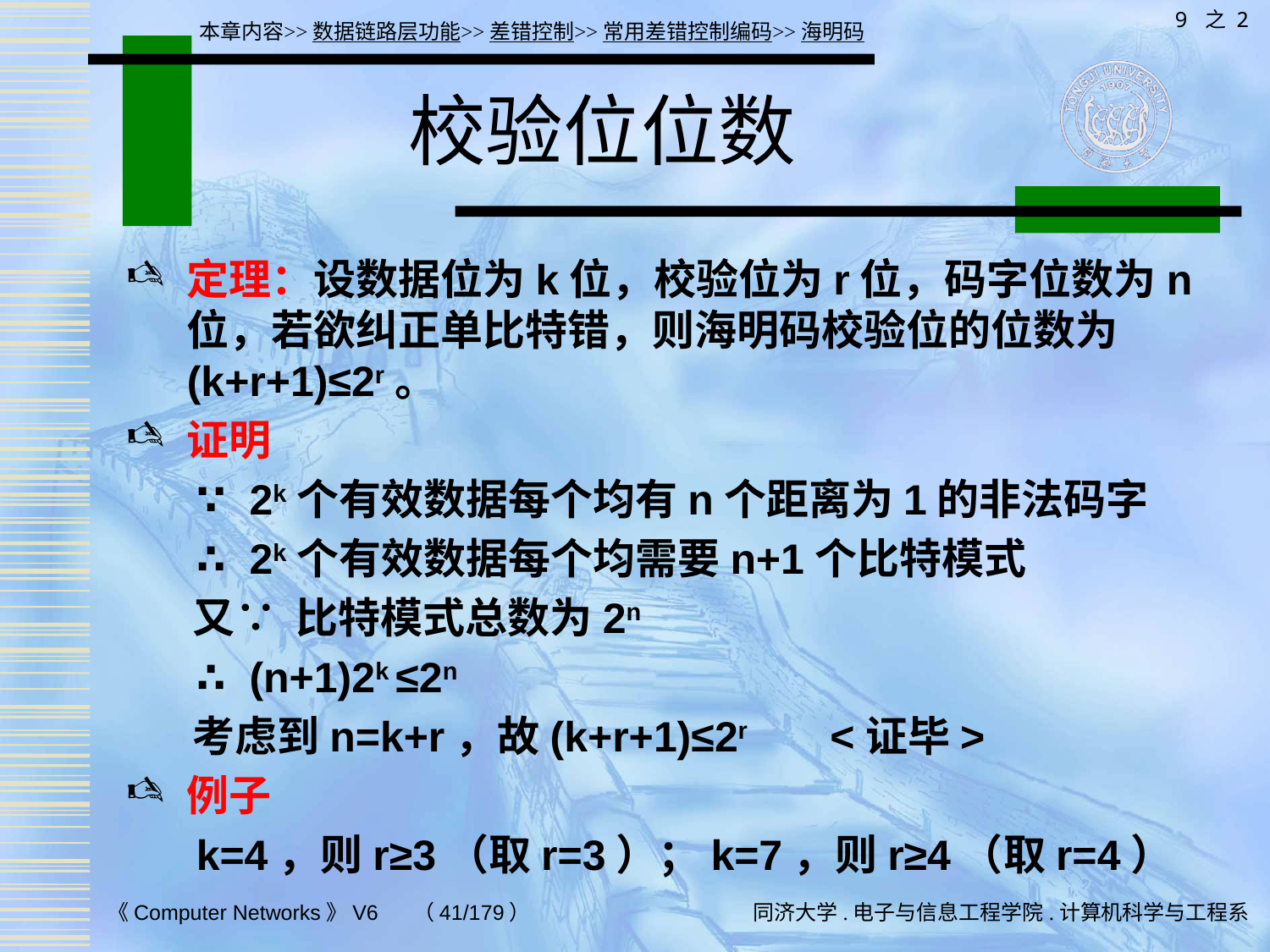

9 之 2
本章内容>>数据链路层功能>>差错控制>>常用差错控制编码>>海明码
# 校验位位数
定理：设数据位为k位，校验位为r位，码字位数为n位，若欲纠正单比特错，则海明码校验位的位数为(k+r+1)≤2r。
证明
      ∵  2k个有效数据每个均有n个距离为1的非法码字
      ∴  2k个有效数据每个均需要n+1个比特模式
      又∵  比特模式总数为2n
      ∴  (n+1)2k ≤2n
      考虑到n=k+r，故(k+r+1)≤2r       <证毕>
例子
      k=4，则r≥3（取r=3）；k=7，则r≥4（取r=4）